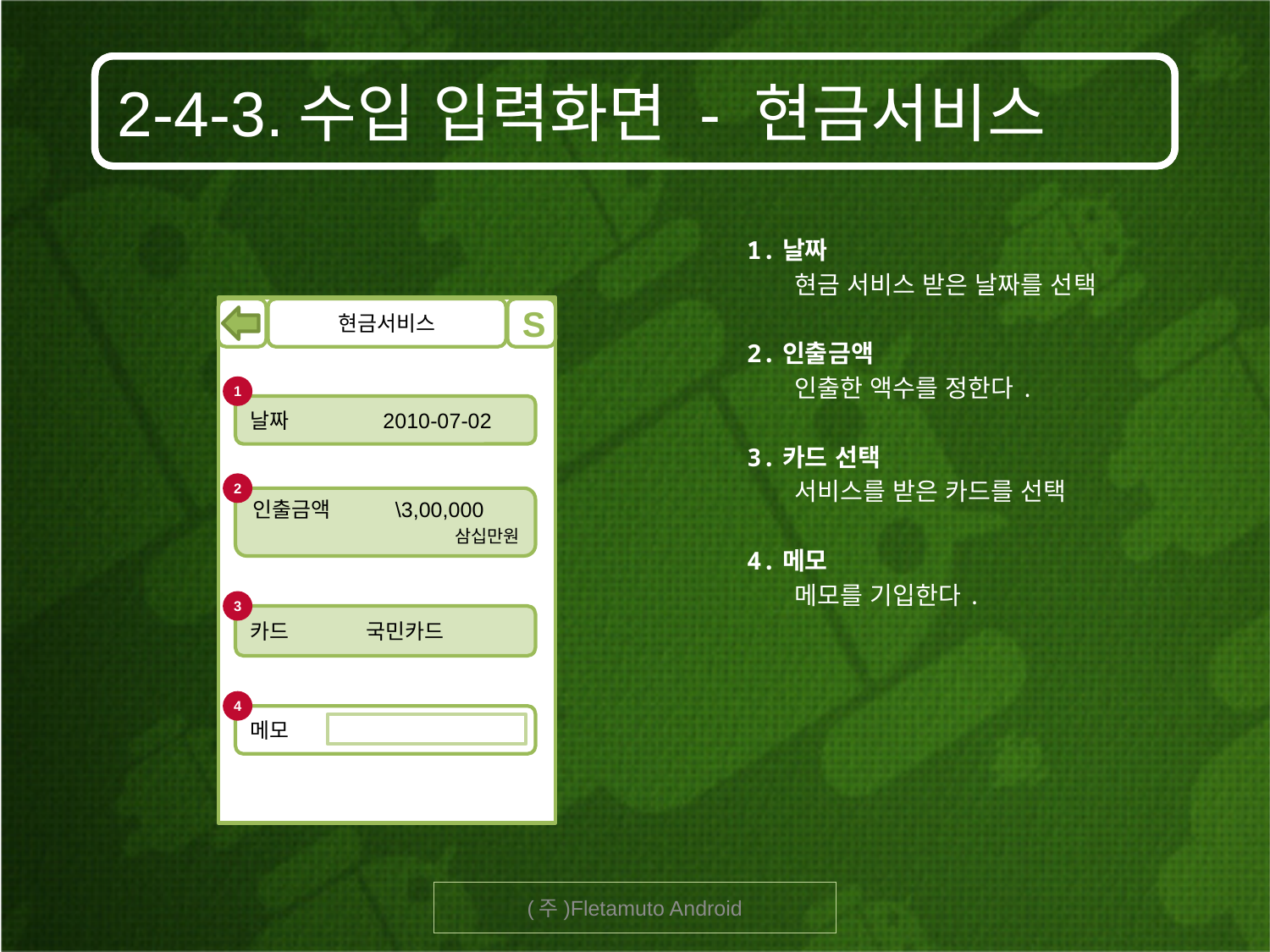

# 2-4-3.수입 입력화면 - 현금서비스
1.날짜
	현금 서비스 받은 날짜를 선택

2.인출금액
	인출한 액수를 정한다.

3.카드 선택
	서비스를 받은 카드를 선택

4.메모
	메모를 기입한다.

현금서비스
S
1
날짜               2010-07-02
2
인출금액          \3,00,000          삼십만원
3
카드             국민카드
4
메모

(주)Fletamuto Android